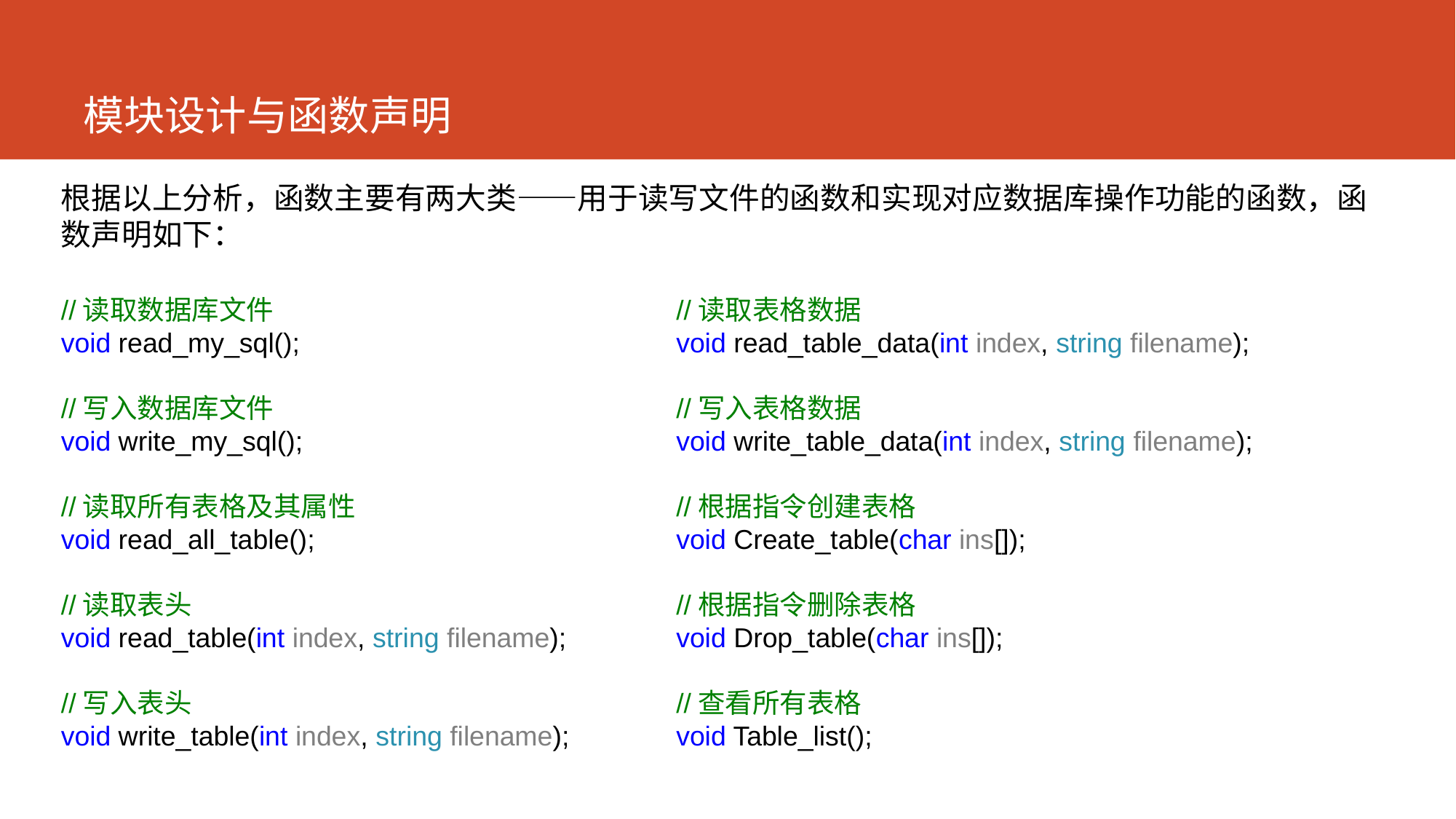

# 模块设计与函数声明
根据以上分析，函数主要有两大类——用于读写文件的函数和实现对应数据库操作功能的函数，函数声明如下：
//读取数据库文件
void read_my_sql();

//写入数据库文件
void write_my_sql();

//读取所有表格及其属性
void read_all_table();

//读取表头
void read_table(int index, string filename);

//写入表头
void write_table(int index, string filename);
//读取表格数据
void read_table_data(int index, string filename);

//写入表格数据
void write_table_data(int index, string filename);

//根据指令创建表格
void Create_table(char ins[]);

//根据指令删除表格
void Drop_table(char ins[]);

//查看所有表格
void Table_list();